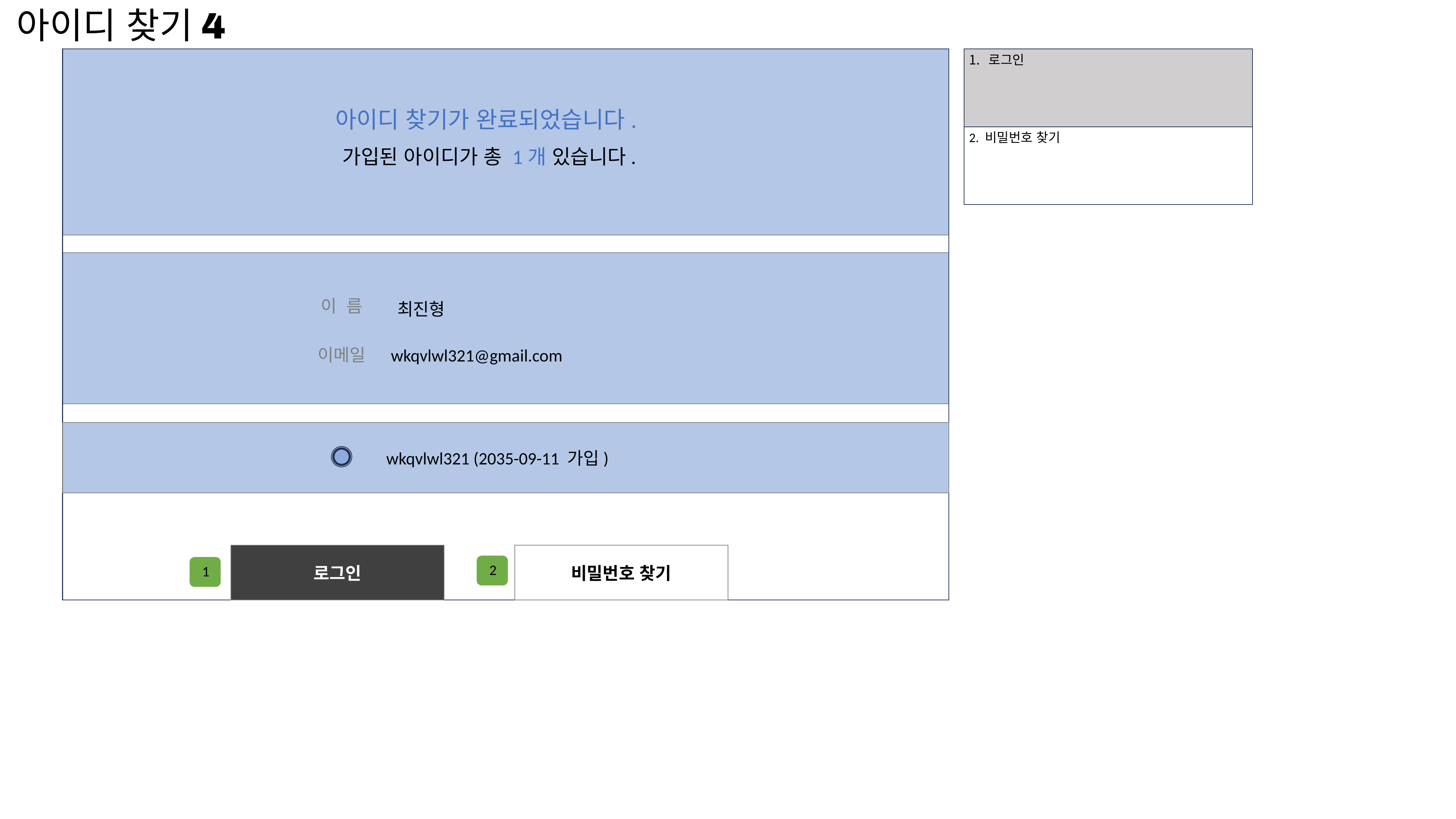

아이디 찾기4
로그인

아이디 찾기가 완료되었습니다.
2. 비밀번호 찾기

가입된 아이디가 총 1개 있습니다.

이  름
최진형
이메일
wkqvlwl321@gmail.com

wkqvlwl321 (2035-09-11 가입)

로그인
비밀번호 찾기

2

1